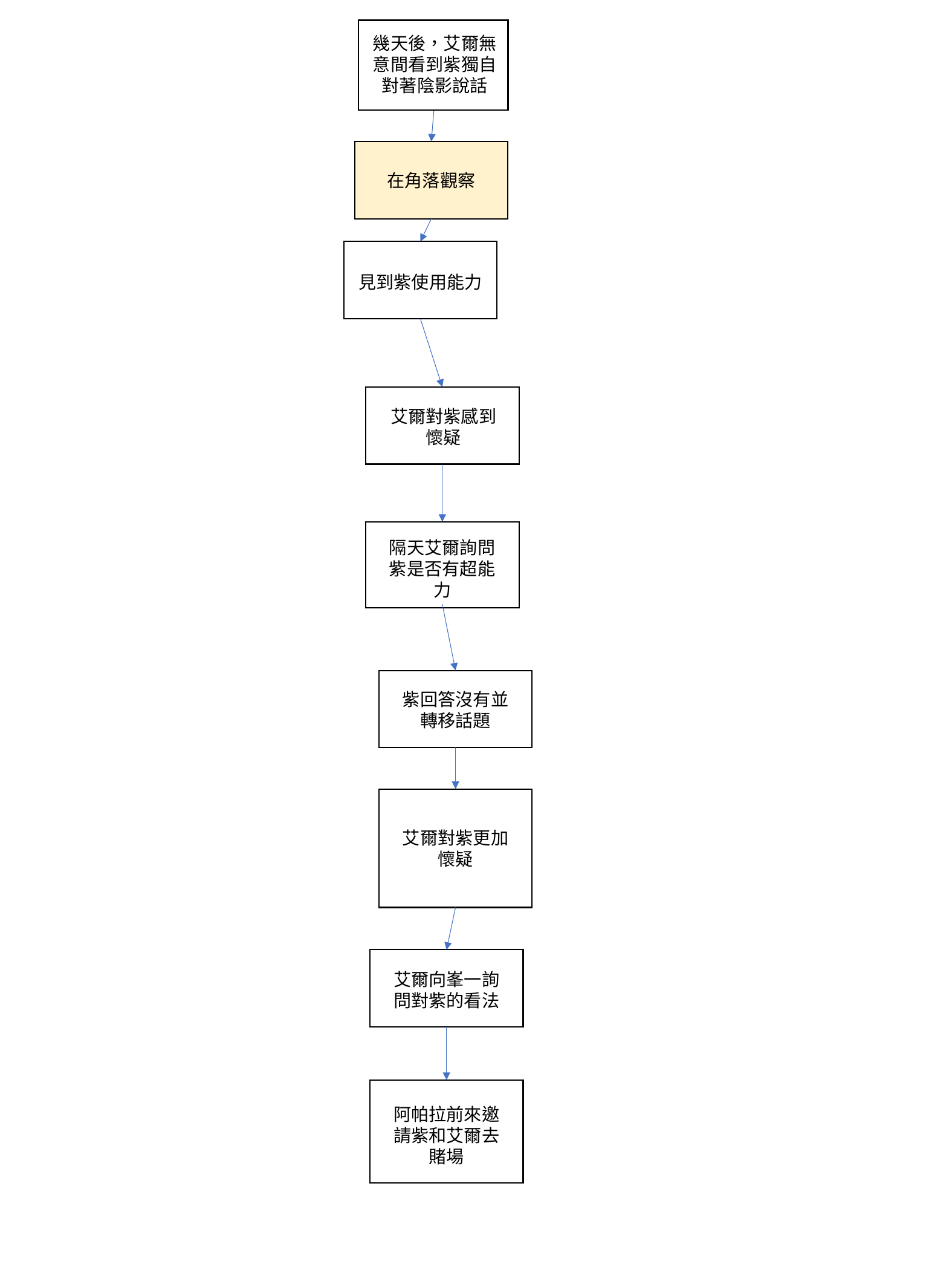

幾天後，艾爾無意間看到紫獨自對著陰影說話

在角落觀察

見到紫使用能力

艾爾對紫感到懷疑

隔天艾爾詢問紫是否有超能力

紫回答沒有並轉移話題

艾爾對紫更加懷疑

艾爾向峯一詢問對紫的看法

阿帕拉前來邀請紫和艾爾去賭場